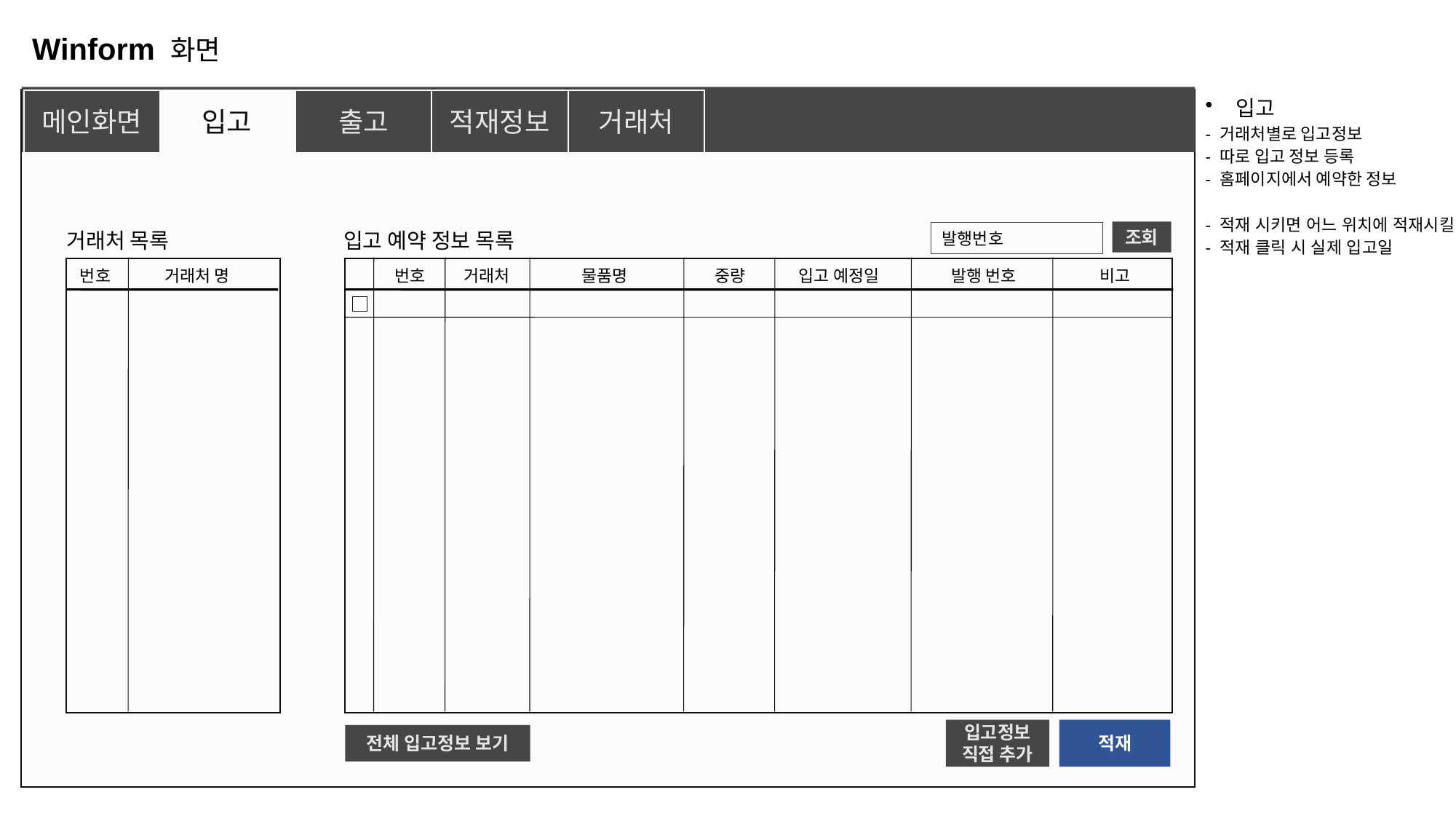

Winform 화면
입고
- 거래처별로 입고정보
- 따로 입고 정보 등록
- 홈페이지에서 예약한 정보

- 적재 시키면 어느 위치에 적재시킬것인지.
- 적재 클릭 시 실제 입고일

메인화면
입고
출고
적재정보
거래처
거래처 목록
입고 예약 정보 목록
조회
발행번호

번호
거래처 명
번호
거래처
물품명
중량
입고 예정일
발행 번호
비고

입고정보직접 추가
적재
전체 입고정보 보기